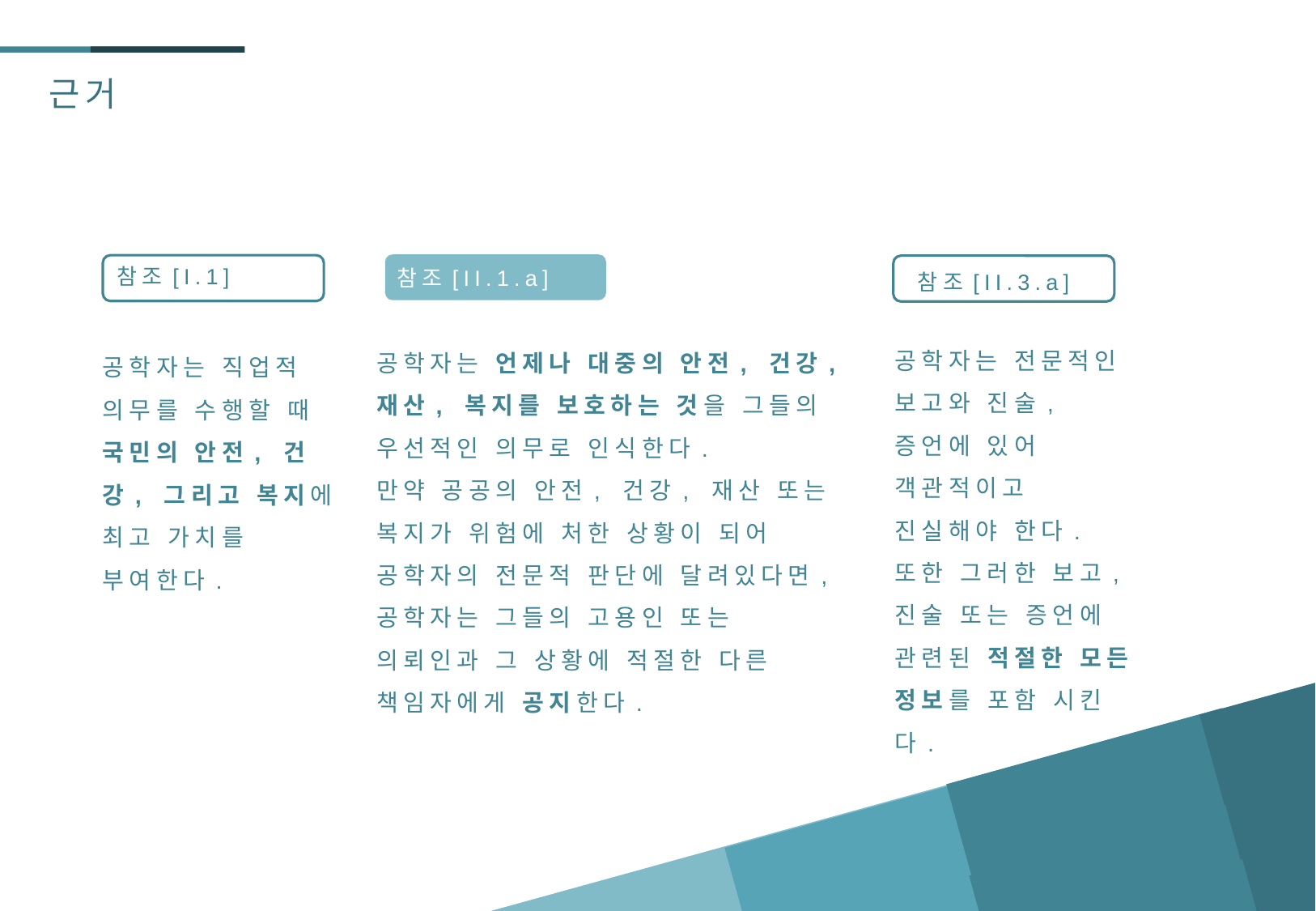

근거

참조[I.1]
참조[II.1.a]
참조[II.3.a]
공학자는 전문적인 보고와 진술, 증언에 있어 객관적이고 진실해야 한다. 또한 그러한 보고, 진술 또는 증언에 관련된 적절한 모든 정보를 포함 시킨다.
공학자는 언제나 대중의 안전, 건강, 재산, 복지를 보호하는 것을 그들의 우선적인 의무로 인식한다.
만약 공공의 안전, 건강, 재산 또는 복지가 위험에 처한 상황이 되어 공학자의 전문적 판단에 달려있다면, 공학자는 그들의 고용인 또는 의뢰인과 그 상황에 적절한 다른 책임자에게 공지한다.
공학자는 직업적 의무를 수행할 때 국민의 안전, 건강, 그리고 복지에 최고 가치를 부여한다.